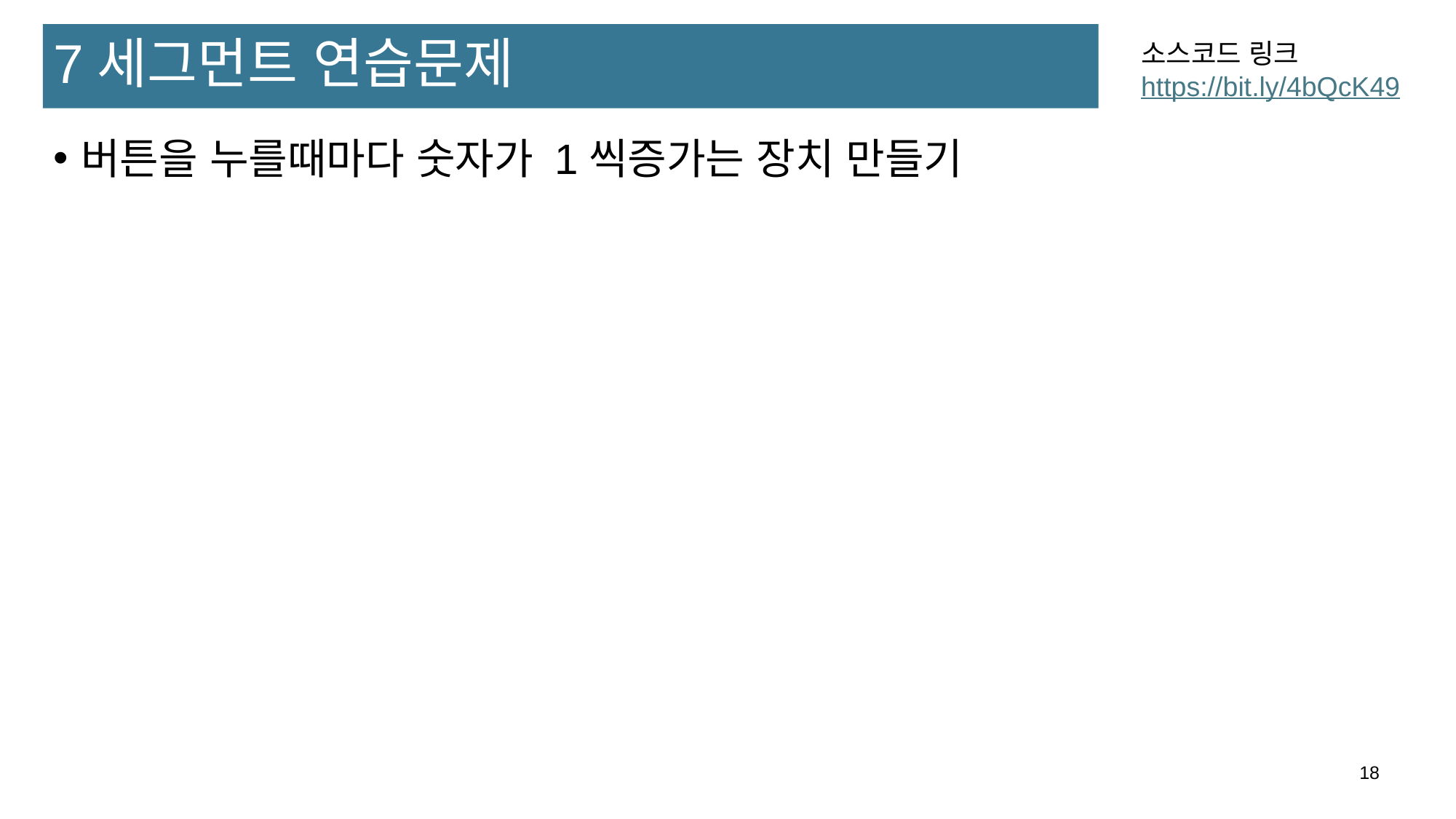

7세그먼트 연습문제
소스코드 링크
https://bit.ly/4bQcK49
버튼을 누를때마다 숫자가 1씩증가는 장치 만들기